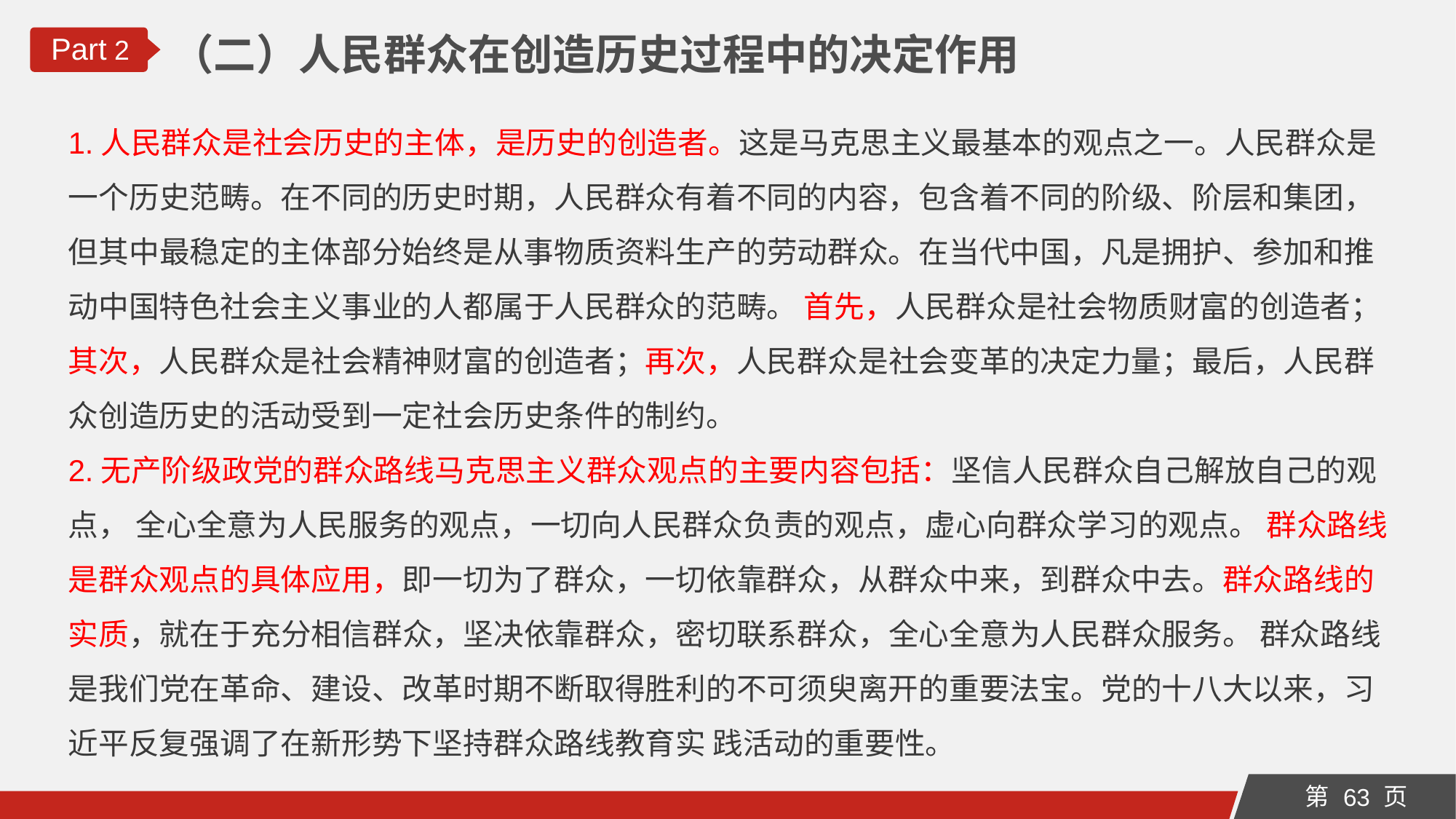

（二）人民群众在创造历史过程中的决定作用
Part 2

1.人民群众是社会历史的主体，是历史的创造者。这是马克思主义最基本的观点之一。人民群众是一个历史范畴。在不同的历史时期，人民群众有着不同的内容，包含着不同的阶级、阶层和集团，但其中最稳定的主体部分始终是从事物质资料生产的劳动群众。在当代中国，凡是拥护、参加和推动中国特色社会主义事业的人都属于人民群众的范畴。 首先，人民群众是社会物质财富的创造者；其次，人民群众是社会精神财富的创造者；再次，人民群众是社会变革的决定力量；最后，人民群众创造历史的活动受到一定社会历史条件的制约。
2.无产阶级政党的群众路线马克思主义群众观点的主要内容包括：坚信人民群众自己解放自己的观点， 全心全意为人民服务的观点，一切向人民群众负责的观点，虚心向群众学习的观点。 群众路线是群众观点的具体应用，即一切为了群众，一切依靠群众，从群众中来，到群众中去。群众路线的实质，就在于充分相信群众，坚决依靠群众，密切联系群众，全心全意为人民群众服务。 群众路线是我们党在革命、建设、改革时期不断取得胜利的不可须臾离开的重要法宝。党的十八大以来，习近平反复强调了在新形势下坚持群众路线教育实 践活动的重要性。